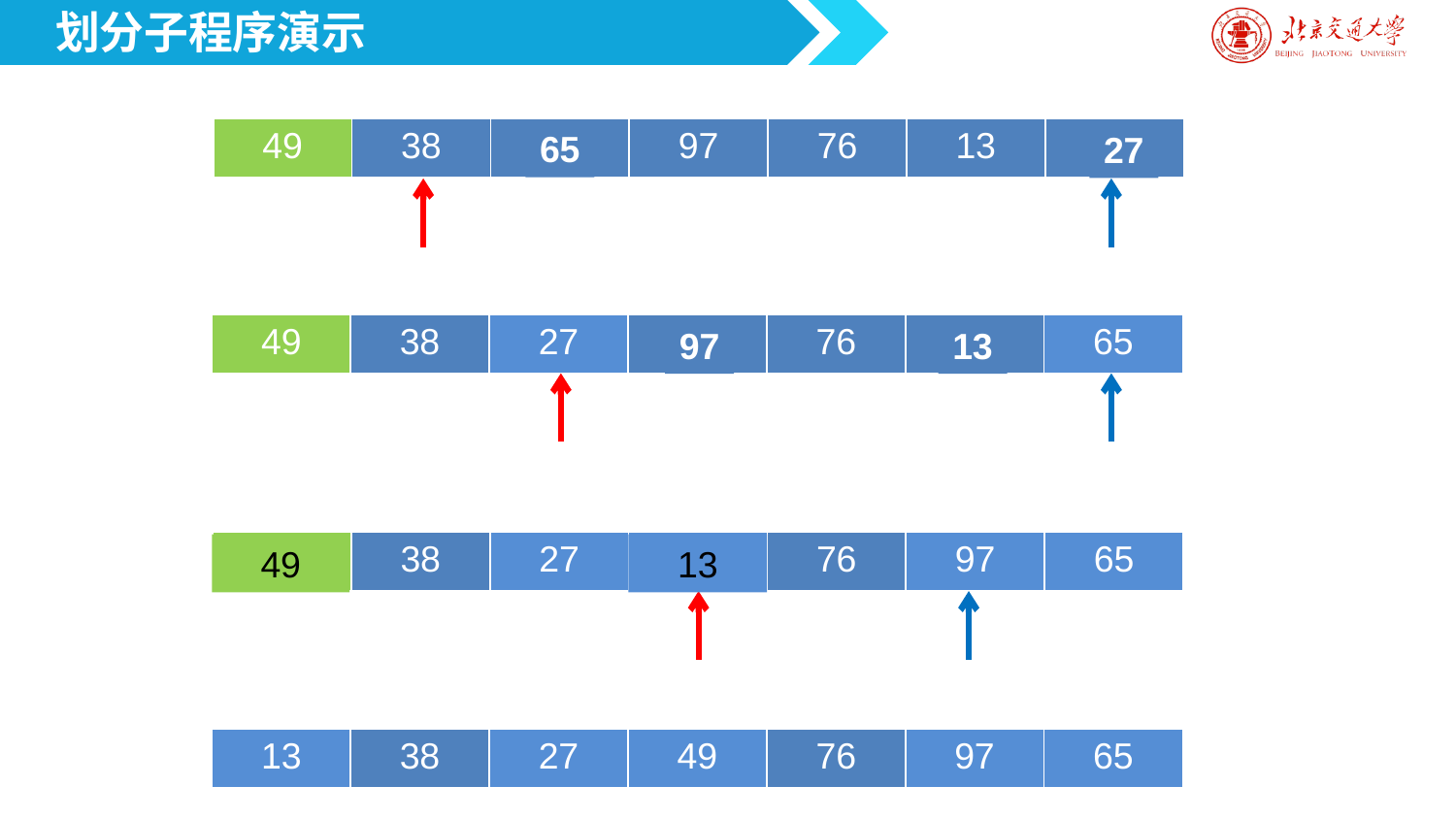

划分子程序演示
| 49 | 38 |  | 97 | 76 | 13 |  |
| --- | --- | --- | --- | --- | --- | --- |
65
27
| 49 | 38 | 27 |  | 76 |  | 65 |
| --- | --- | --- | --- | --- | --- | --- |
97
13
|  | 38 | 27 |  | 76 | 97 | 65 |
| --- | --- | --- | --- | --- | --- | --- |
49
13
| 13 | 38 | 27 | 49 | 76 | 97 | 65 |
| --- | --- | --- | --- | --- | --- | --- |